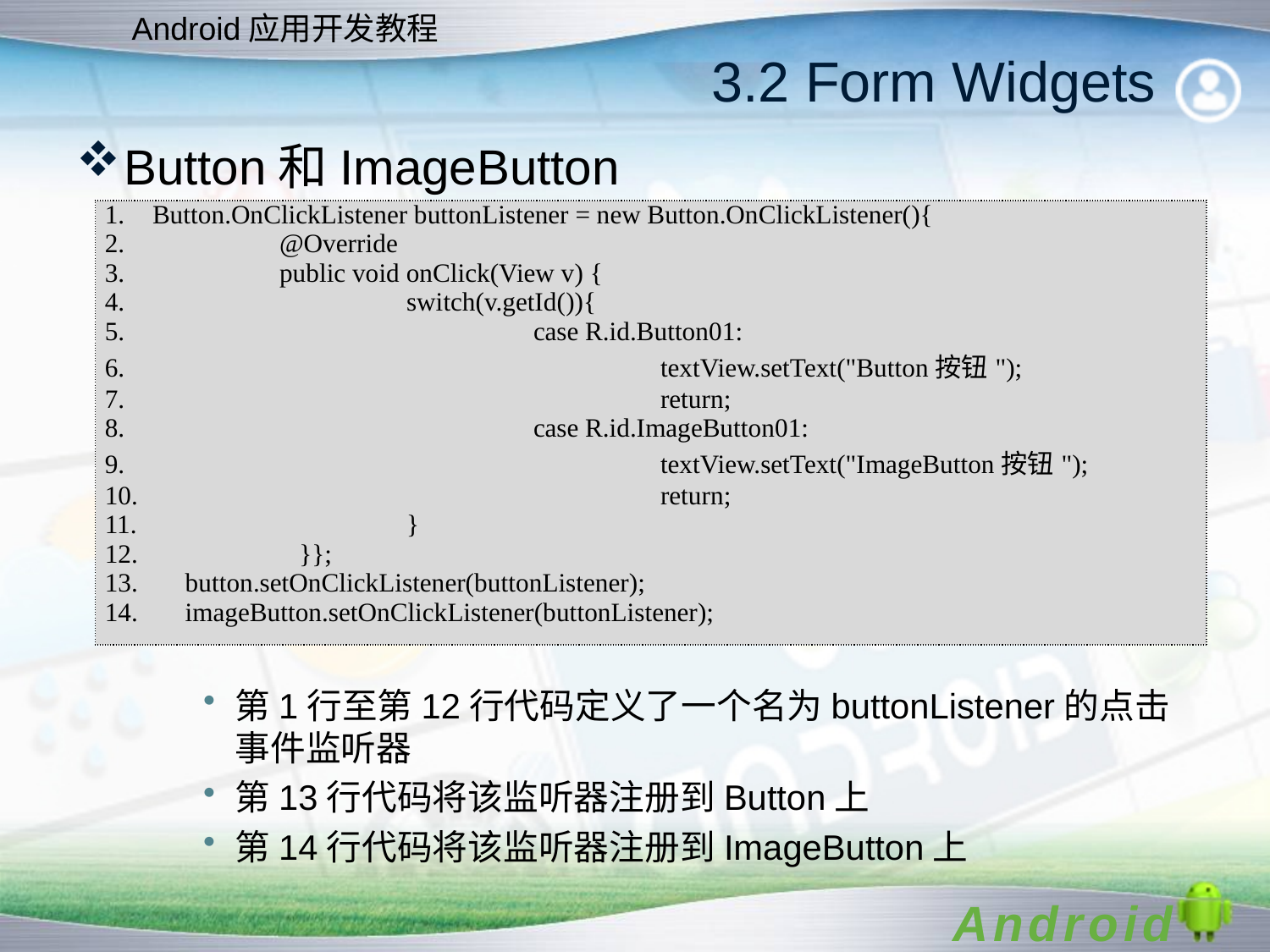

3.2 Form Widgets
Button和ImageButton

第1行至第12行代码定义了一个名为buttonListener的点击事件监听器
第13行代码将该监听器注册到Button上
第14行代码将该监听器注册到ImageButton上
| Button.OnClickListener buttonListener = new Button.OnClickListener(){ @Override public void onClick(View v) { switch(v.getId()){ case R.id.Button01: textView.setText("Button按钮"); return; case R.id.ImageButton01: textView.setText("ImageButton按钮"); return; } }}; button.setOnClickListener(buttonListener); imageButton.setOnClickListener(buttonListener); |
| --- |